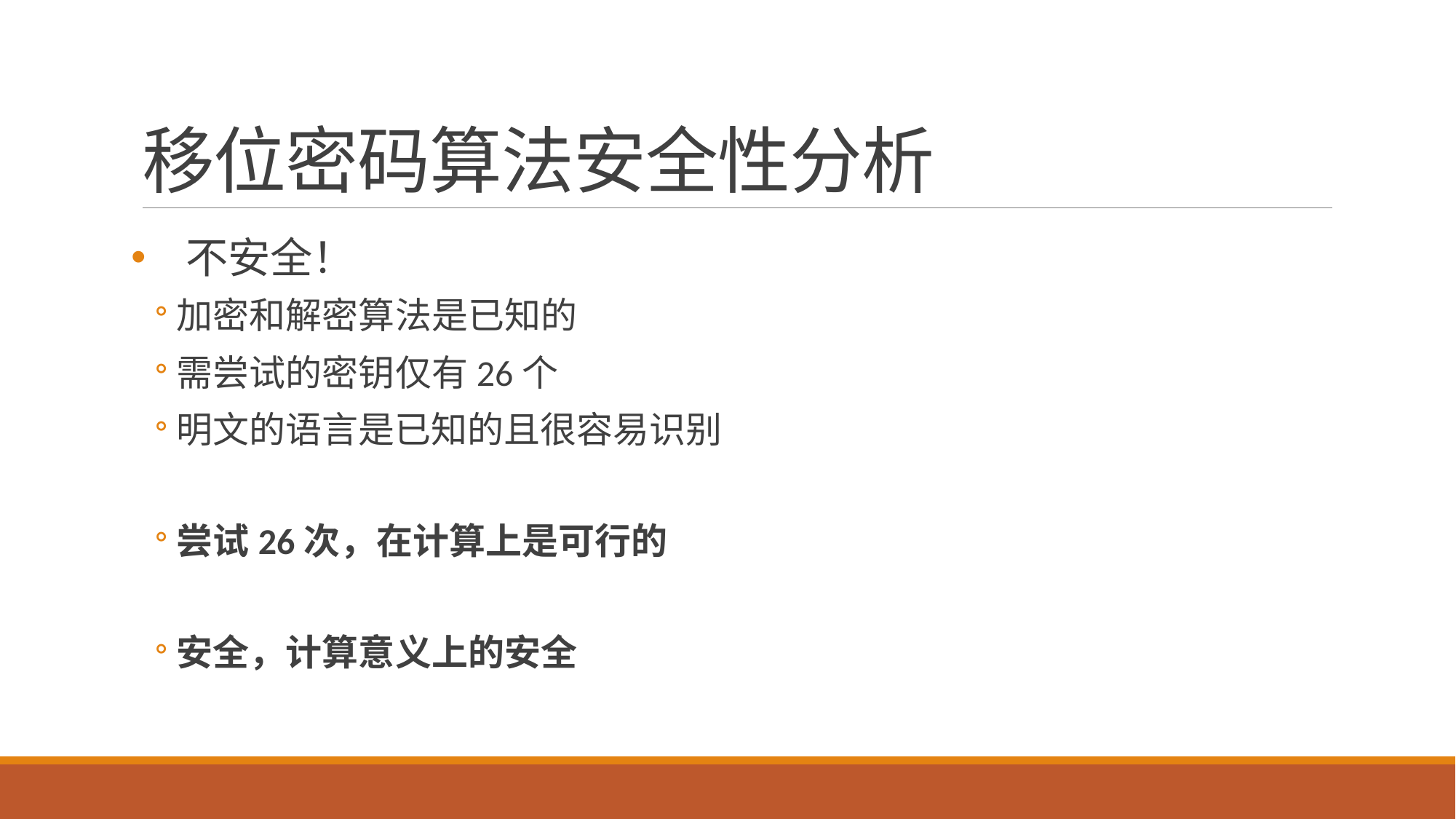

# 移位密码算法安全性分析
不安全！
加密和解密算法是已知的
需尝试的密钥仅有26个
明文的语言是已知的且很容易识别

尝试26次，在计算上是可行的

安全，计算意义上的安全
19